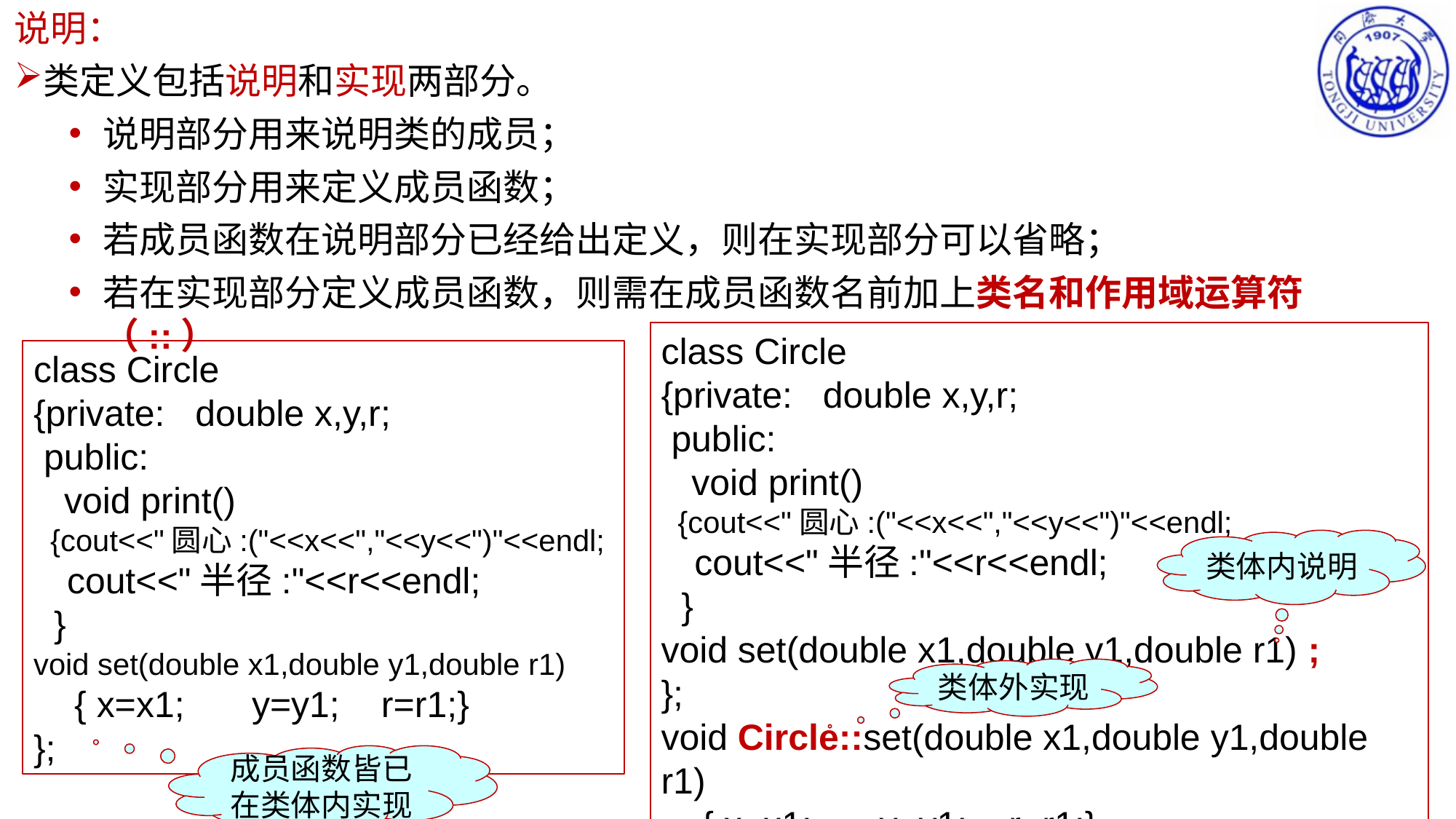

说明：
类定义包括说明和实现两部分。
说明部分用来说明类的成员；
实现部分用来定义成员函数；
若成员函数在说明部分已经给出定义，则在实现部分可以省略；
若在实现部分定义成员函数，则需在成员函数名前加上类名和作用域运算符（::）

class Circle
{private:   double x,y,r;
 public:
   void print()
  {cout<<"圆心:("<<x<<","<<y<<")"<<endl;
    cout<<"半径:"<<r<<endl;
  }
void set(double x1,double y1,double r1) ;
};
void Circle::set(double x1,double y1,double r1)
    { x=x1; 	y=y1; 	  r=r1;}
class Circle
{private:   double x,y,r;
 public:
   void print()
  {cout<<"圆心:("<<x<<","<<y<<")"<<endl;
    cout<<"半径:"<<r<<endl;
  }
void set(double x1,double y1,double r1)
    { x=x1; 	y=y1; 	  r=r1;}
};
类体内说明
类体外实现
成员函数皆已在类体内实现